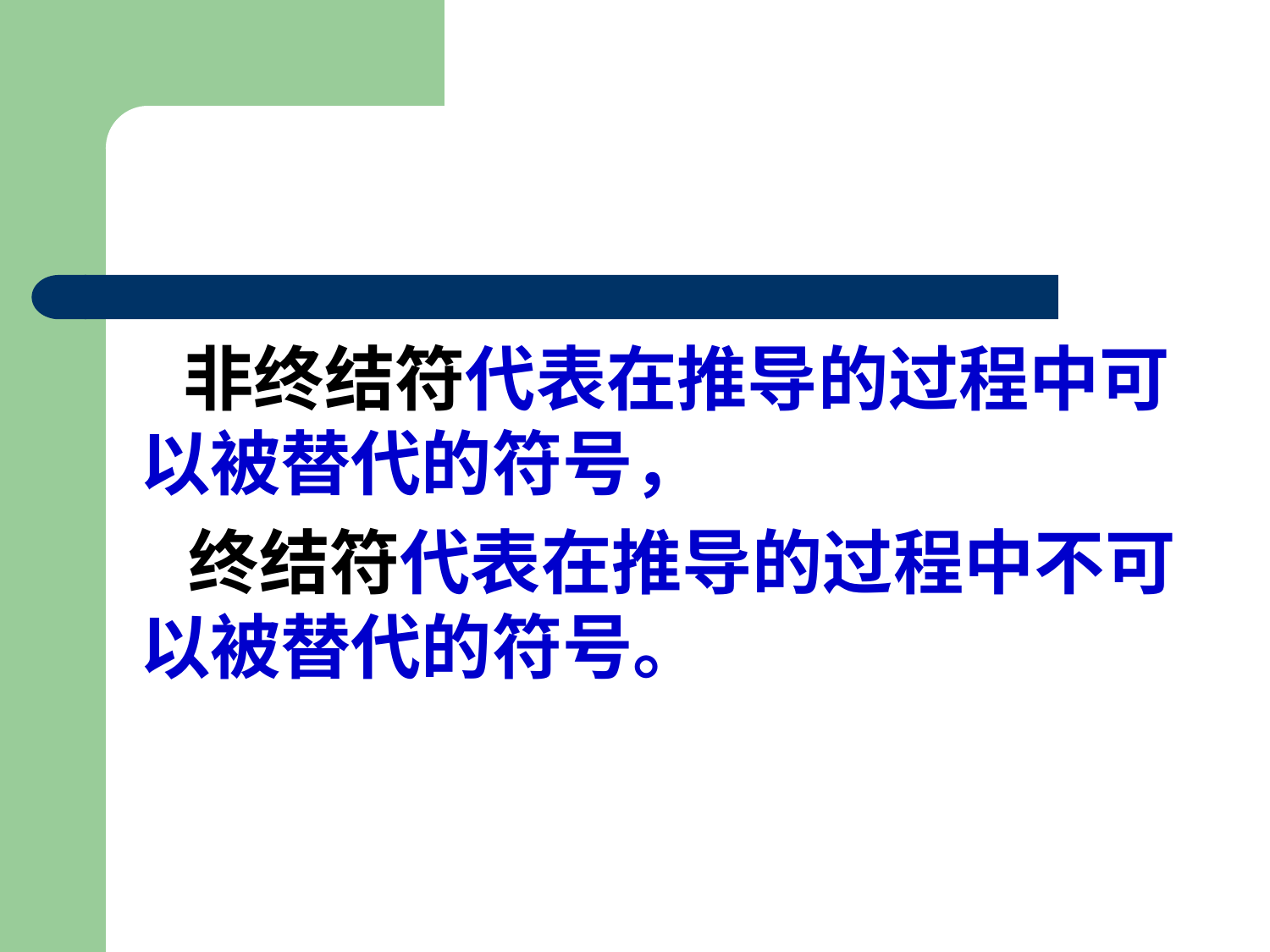

#
  非终结符代表在推导的过程中可以被替代的符号，
  终结符代表在推导的过程中不可以被替代的符号。